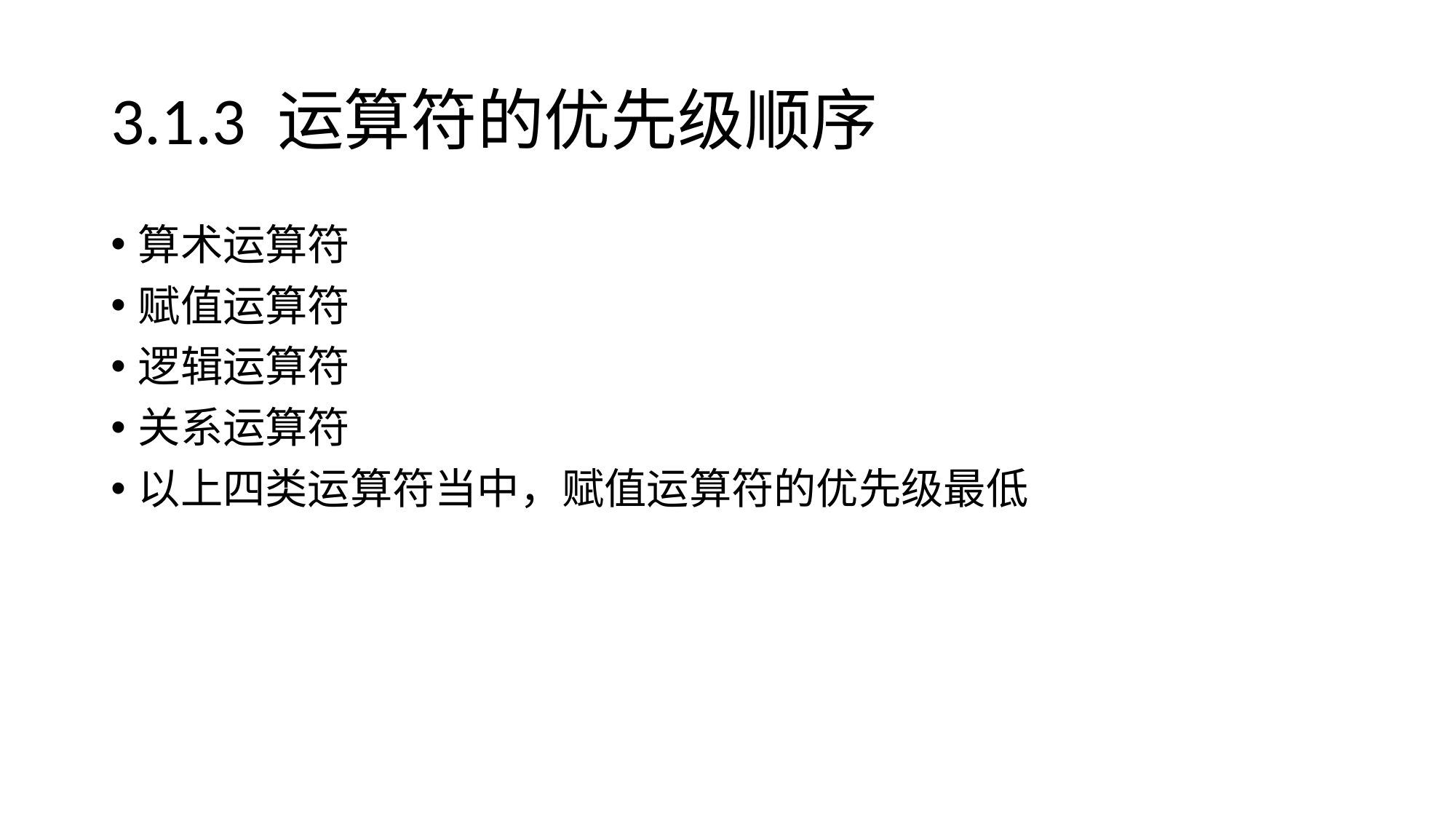

# 3.1.3 运算符的优先级顺序
算术运算符
赋值运算符
逻辑运算符
关系运算符
以上四类运算符当中，赋值运算符的优先级最低